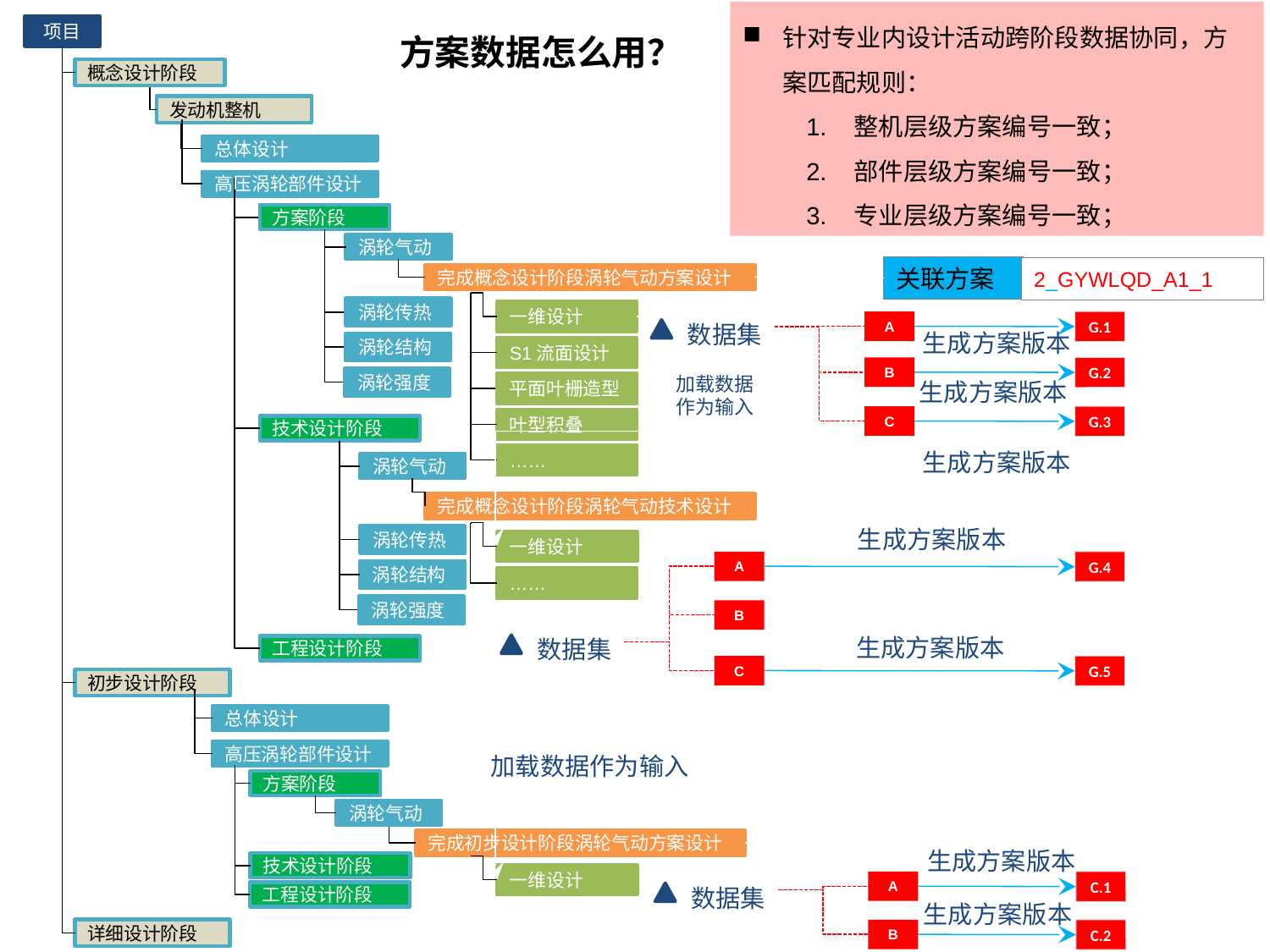

针对专业内设计活动跨阶段数据协同，方案匹配规则：
整机层级方案编号一致；
部件层级方案编号一致；
专业层级方案编号一致；
项目
方案数据怎么用？
初步设计阶段
总体设计
高压涡轮部件设计
方案阶段
涡轮气动
技术设计阶段
工程设计阶段
详细设计阶段
概念设计阶段
发动机整机
总体设计
高压涡轮部件设计
技术设计阶段
涡轮气动
涡轮传热
涡轮结构
涡轮强度
工程设计阶段
方案阶段
涡轮气动
关联方案
2_GYWLQD_A1_1
完成概念设计阶段涡轮气动方案设计
数据集

涡轮传热
一维设计
G.1
生成方案版本
A
加载数据作为输入
C
B
涡轮结构
S1流面设计
G.2
生成方案版本
涡轮强度
平面叶栅造型
G.3
生成方案版本
叶型积叠
……
完成概念设计阶段涡轮气动技术设计
一维设计
……
生成方案版本
G.4
加载数据作为输入
A
B
数据集

生成方案版本
G.5
C
完成初步设计阶段涡轮气动方案设计
生成方案版本
C.1
一维设计
数据集

A
B
生成方案版本
C.2